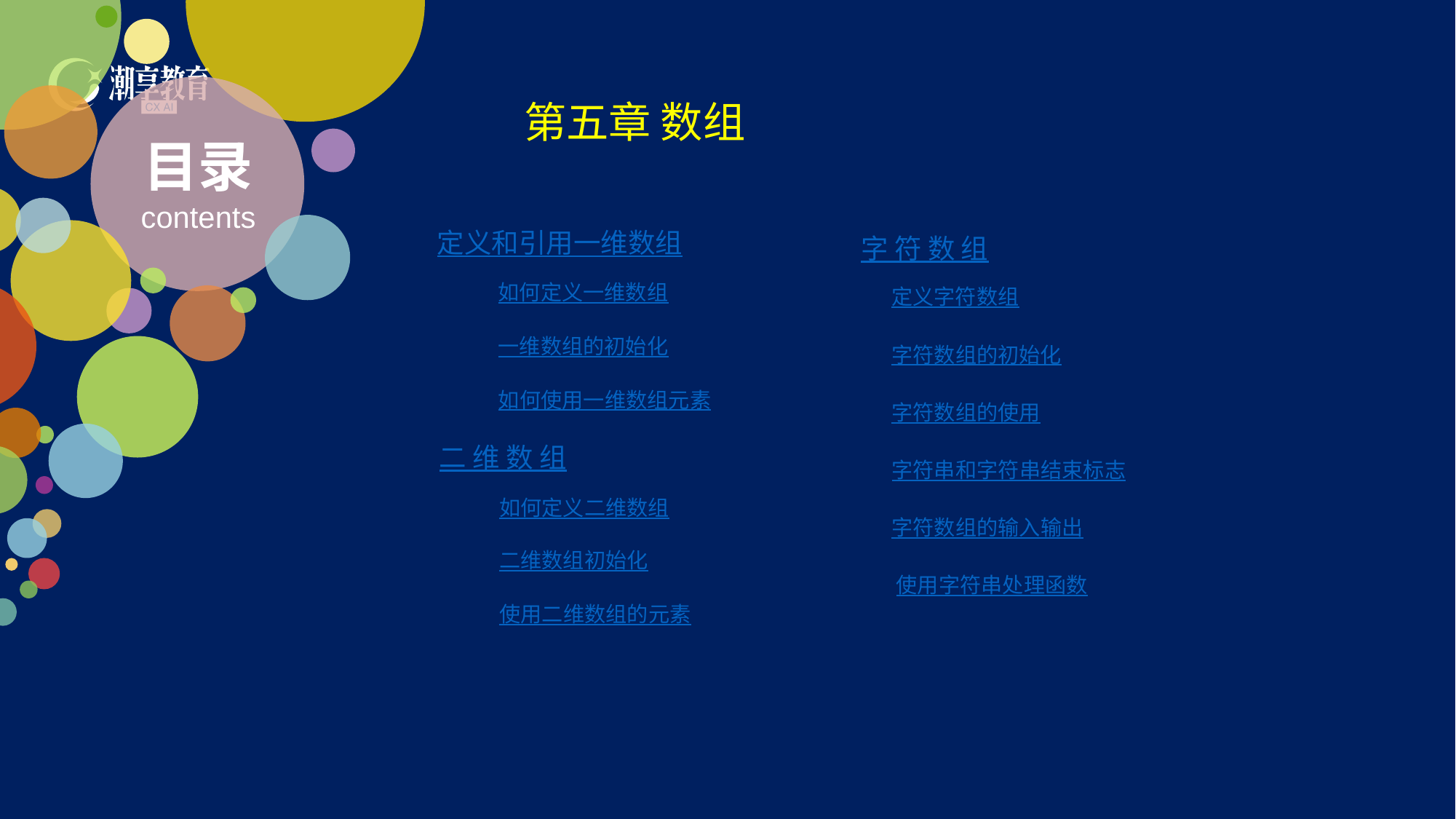

第五章 数组

目录
contents

定义和引用一维数组
字 符 数 组

如何定义一维数组
定义字符数组

一维数组的初始化

字符数组的初始化
如何使用一维数组元素
字符数组的使用

二 维 数 组

字符串和字符串结束标志

如何定义二维数组
字符数组的输入输出

二维数组初始化

使用字符串处理函数

使用二维数组的元素